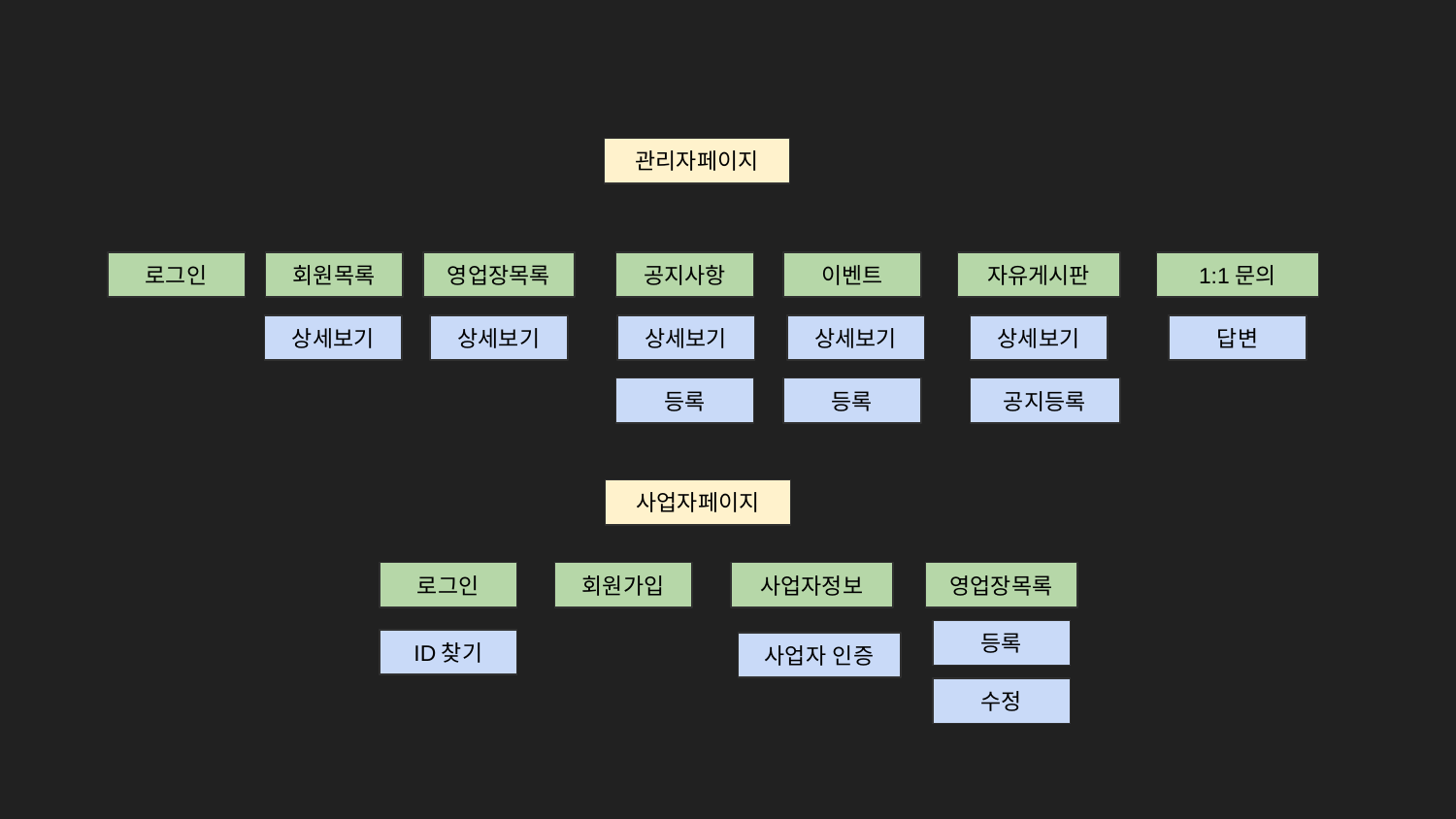

관리자페이지
로그인
회원목록
영업장목록
공지사항
이벤트
자유게시판
1:1문의
상세보기
상세보기
상세보기
상세보기
상세보기
답변
등록
등록
공지등록
사업자페이지
로그인
회원가입
사업자정보
영업장목록
등록
ID찾기
사업자 인증
수정